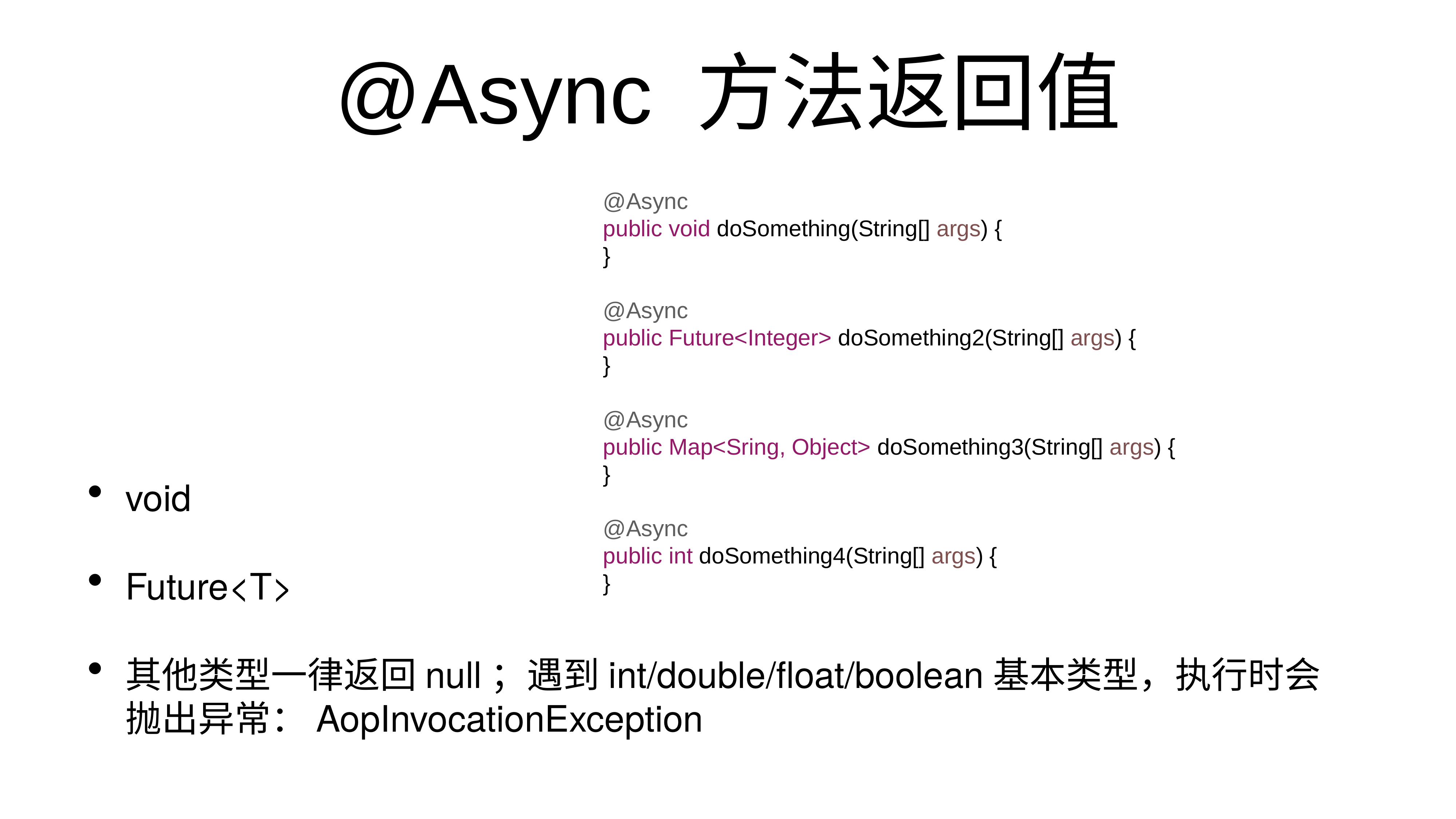

# @Async 方法返回值
@Async
public void doSomething(String[] args) {
}

@Async
public Future<Integer> doSomething2(String[] args) {
}

@Async
public Map<Sring, Object> doSomething3(String[] args) {
}

@Async
public int doSomething4(String[] args) {
}
void
Future<T>
其他类型一律返回null；遇到int/double/float/boolean基本类型，执行时会抛出异常：AopInvocationException